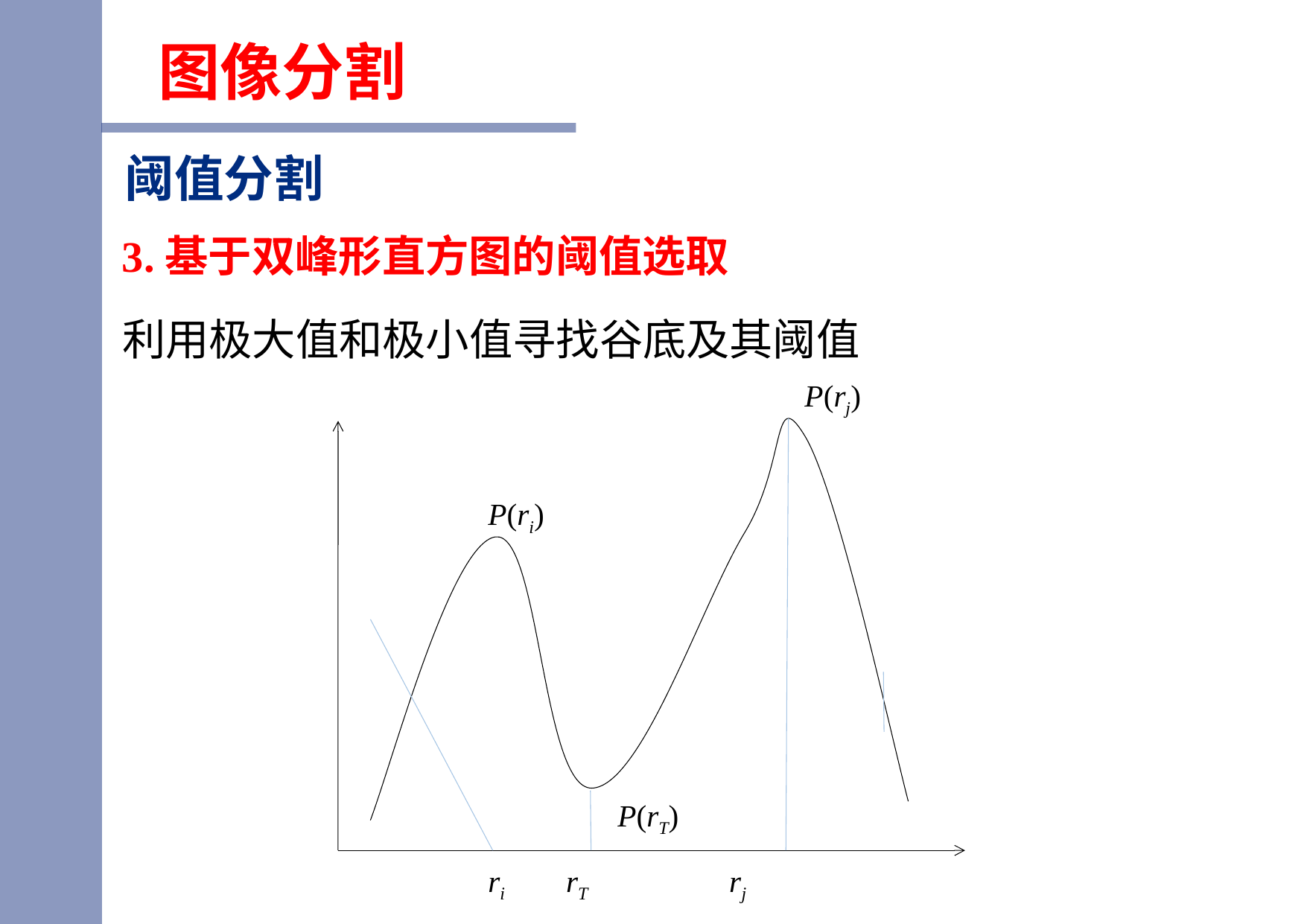

图像分割
阈值分割
3.基于双峰形直方图的阈值选取
利用极大值和极小值寻找谷底及其阈值
P(rj)

P(ri)
P(rT)
ri        rT                   rj